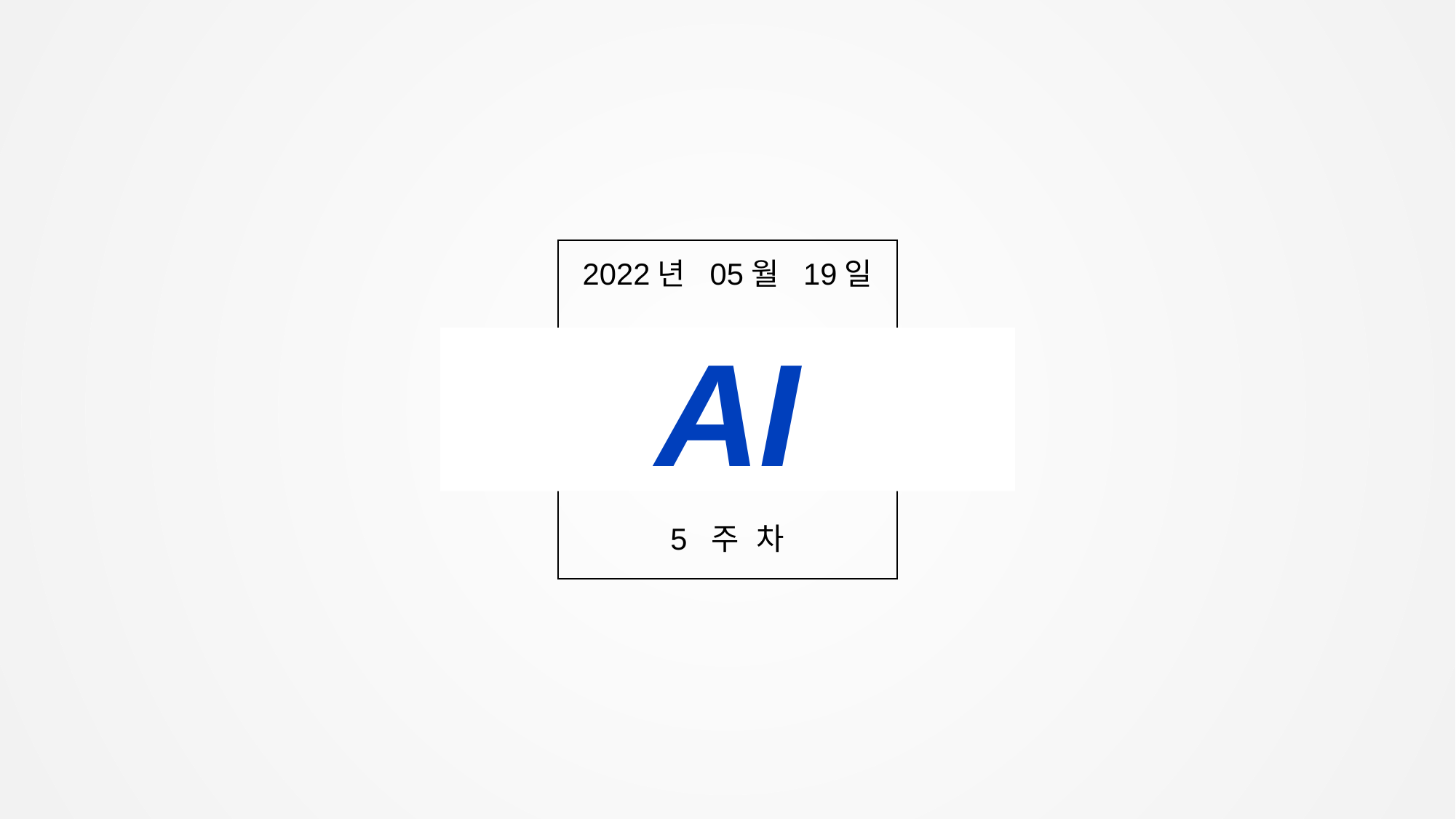

2022년  05월  19일
AI

5  주  차